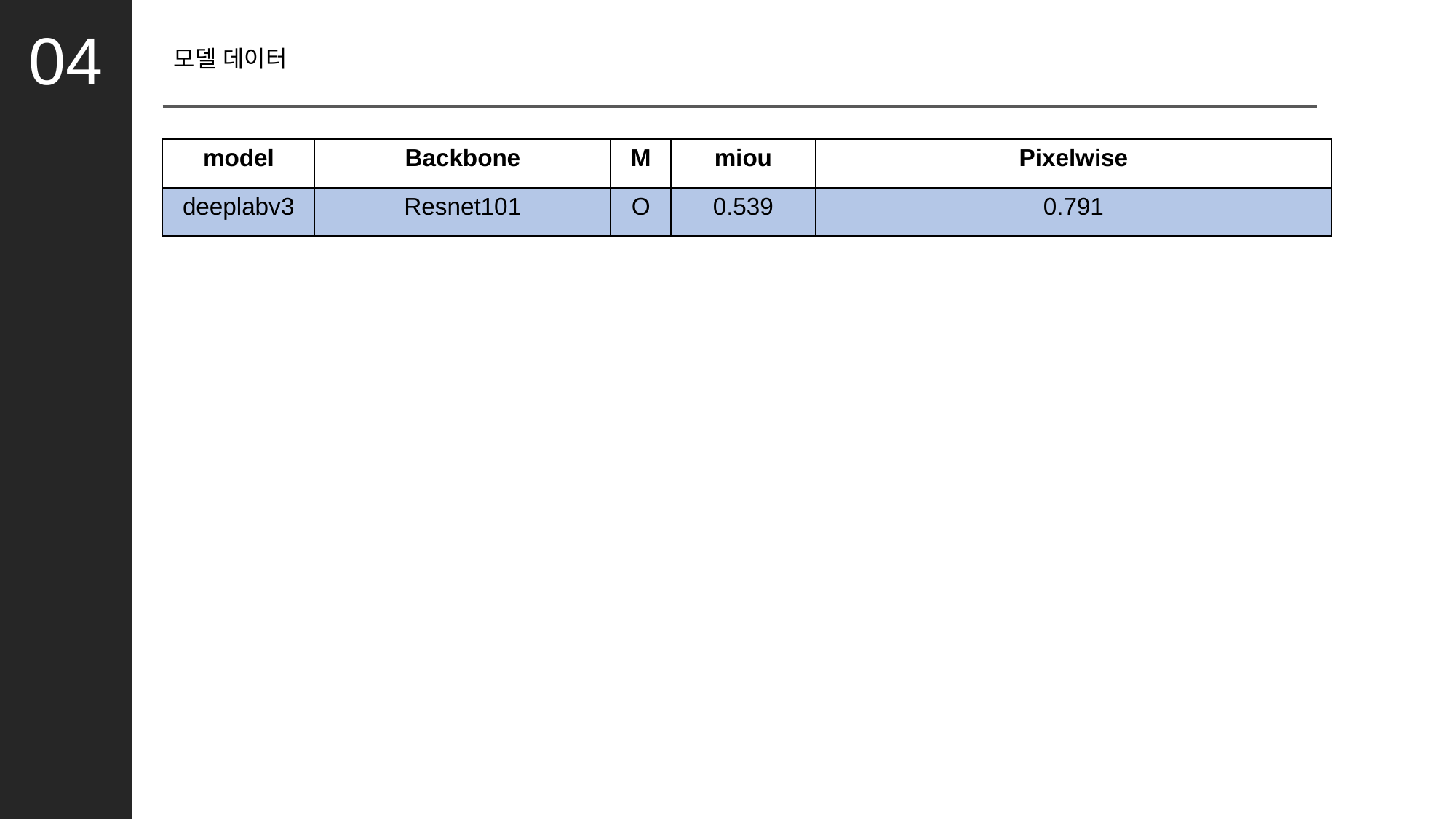

04
# 모델 데이터
| model | Backbone | M | miou | Pixelwise |
| --- | --- | --- | --- | --- |
| deeplabv3 | Resnet101 | O | 0.539 | 0.791 |